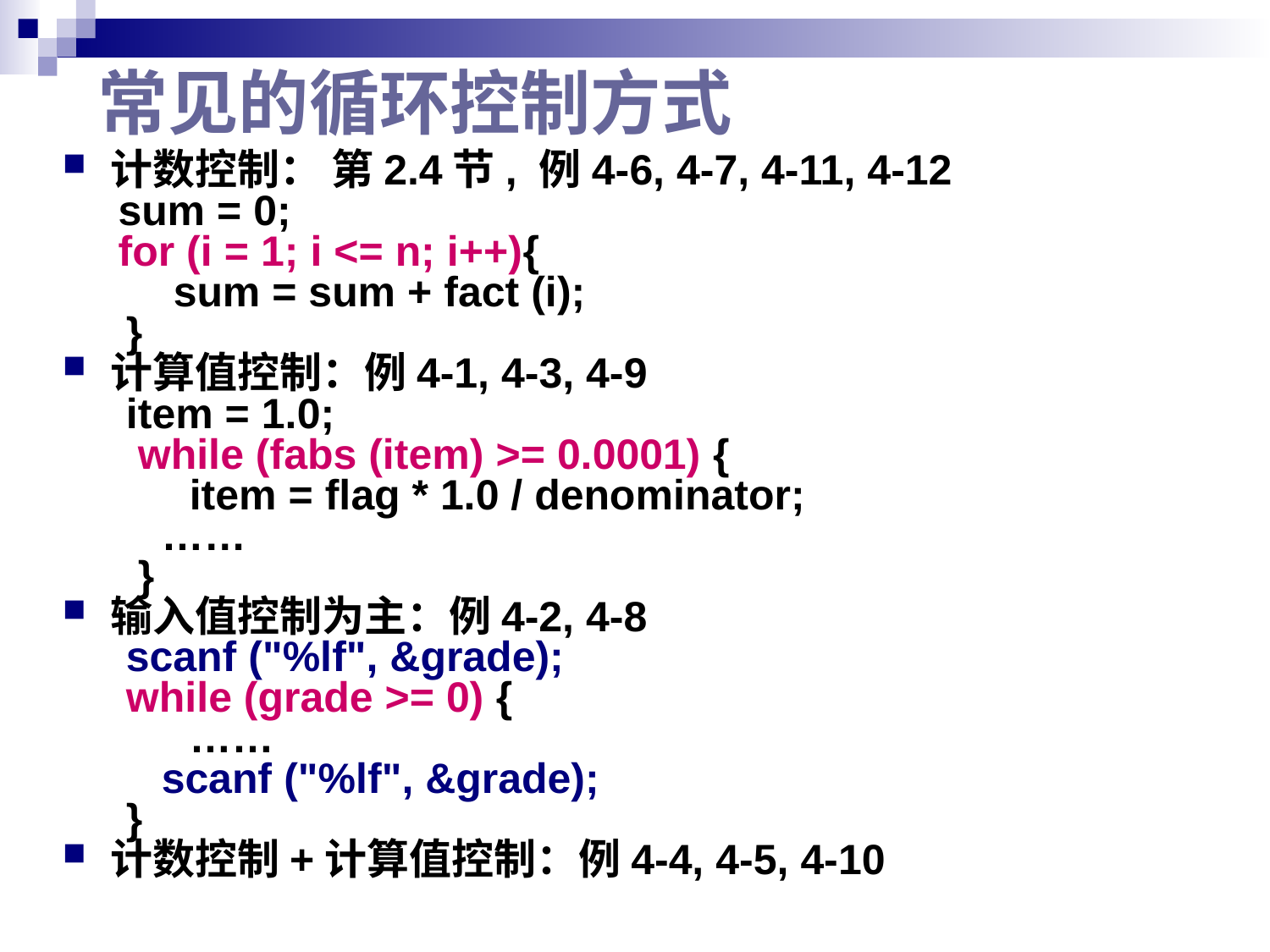

# 常见的循环控制方式
计数控制： 第2.4节, 例4-6, 4-7, 4-11, 4-12
sum = 0;
for (i = 1; i <= n; i++){
    sum = sum + fact (i);
}
计算值控制：例4-1, 4-3, 4-9
item = 1.0;
 while (fabs (item) >= 0.0001) {
	  item = flag * 1.0 / denominator;
   ……
 }
输入值控制为主：例4-2, 4-8
scanf ("%lf", &grade);
while (grade >= 0) {
	  ……
   scanf ("%lf", &grade);
}
计数控制+计算值控制：例4-4, 4-5, 4-10